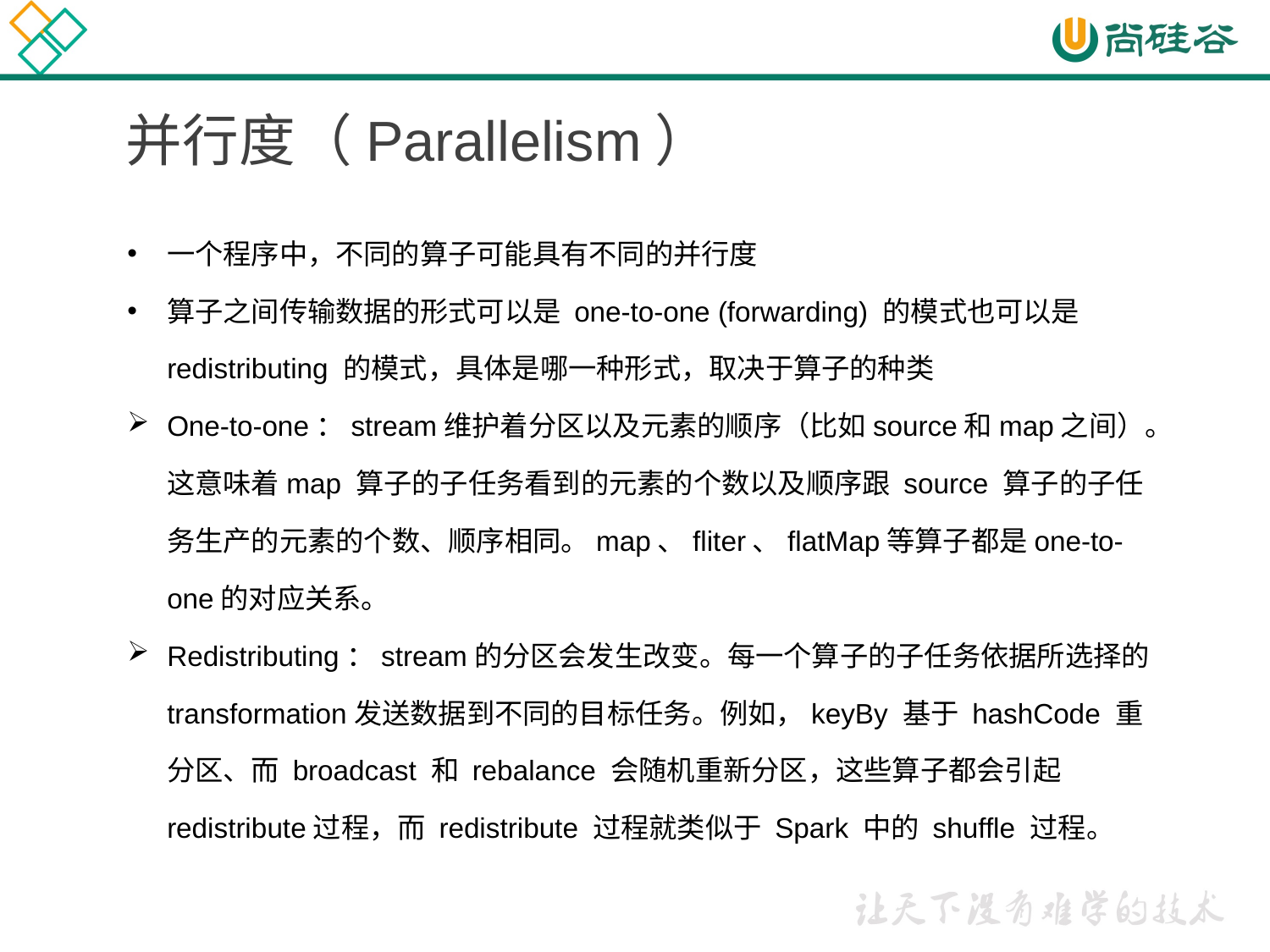

并行度（Parallelism）
一个程序中，不同的算子可能具有不同的并行度
算子之间传输数据的形式可以是 one-to-one (forwarding) 的模式也可以是redistributing 的模式，具体是哪一种形式，取决于算子的种类
One-to-one：stream维护着分区以及元素的顺序（比如source和map之间）。这意味着map 算子的子任务看到的元素的个数以及顺序跟 source 算子的子任务生产的元素的个数、顺序相同。map、fliter、flatMap等算子都是one-to-one的对应关系。
Redistributing：stream的分区会发生改变。每一个算子的子任务依据所选择的transformation发送数据到不同的目标任务。例如，keyBy 基于 hashCode 重分区、而 broadcast 和 rebalance 会随机重新分区，这些算子都会引起redistribute过程，而 redistribute 过程就类似于 Spark 中的 shuffle 过程。